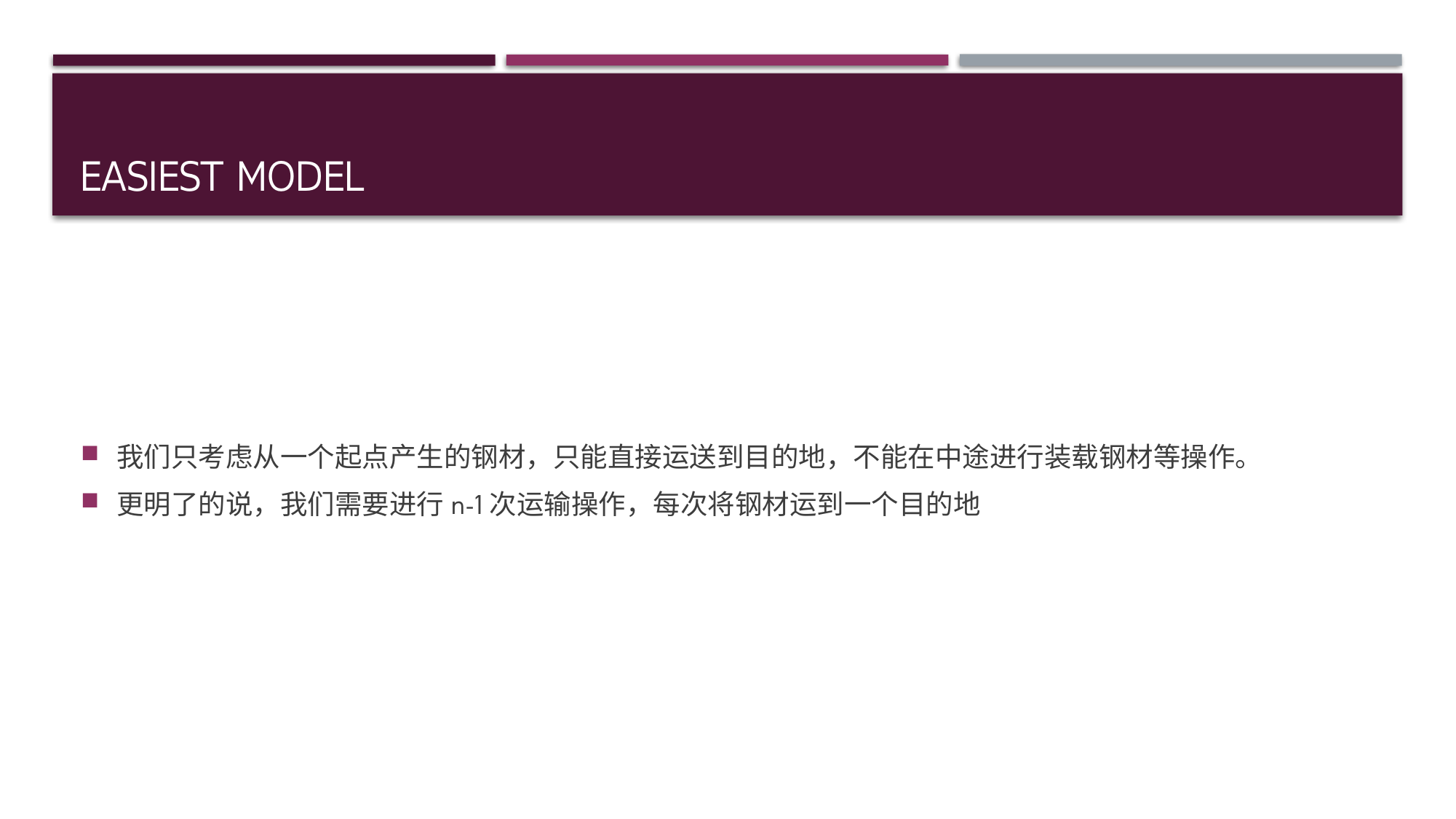

# Easiest Model
我们只考虑从一个起点产生的钢材，只能直接运送到目的地，不能在中途进行装载钢材等操作。
更明了的说，我们需要进行n-1次运输操作，每次将钢材运到一个目的地